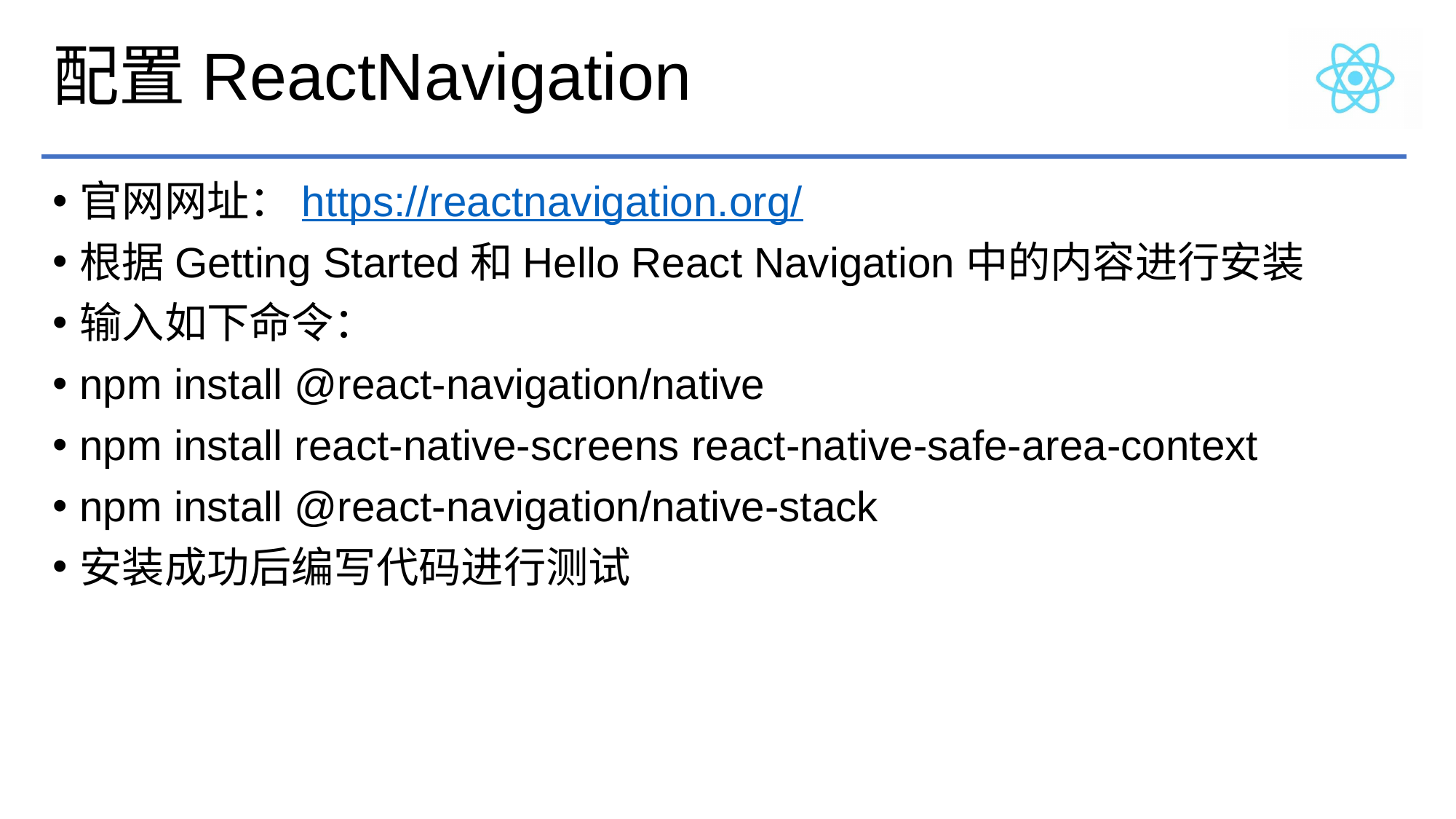

# 配置ReactNavigation
官网网址：https://reactnavigation.org/
根据Getting Started和Hello React Navigation中的内容进行安装
输入如下命令：
npm install @react-navigation/native
npm install react-native-screens react-native-safe-area-context
npm install @react-navigation/native-stack
安装成功后编写代码进行测试